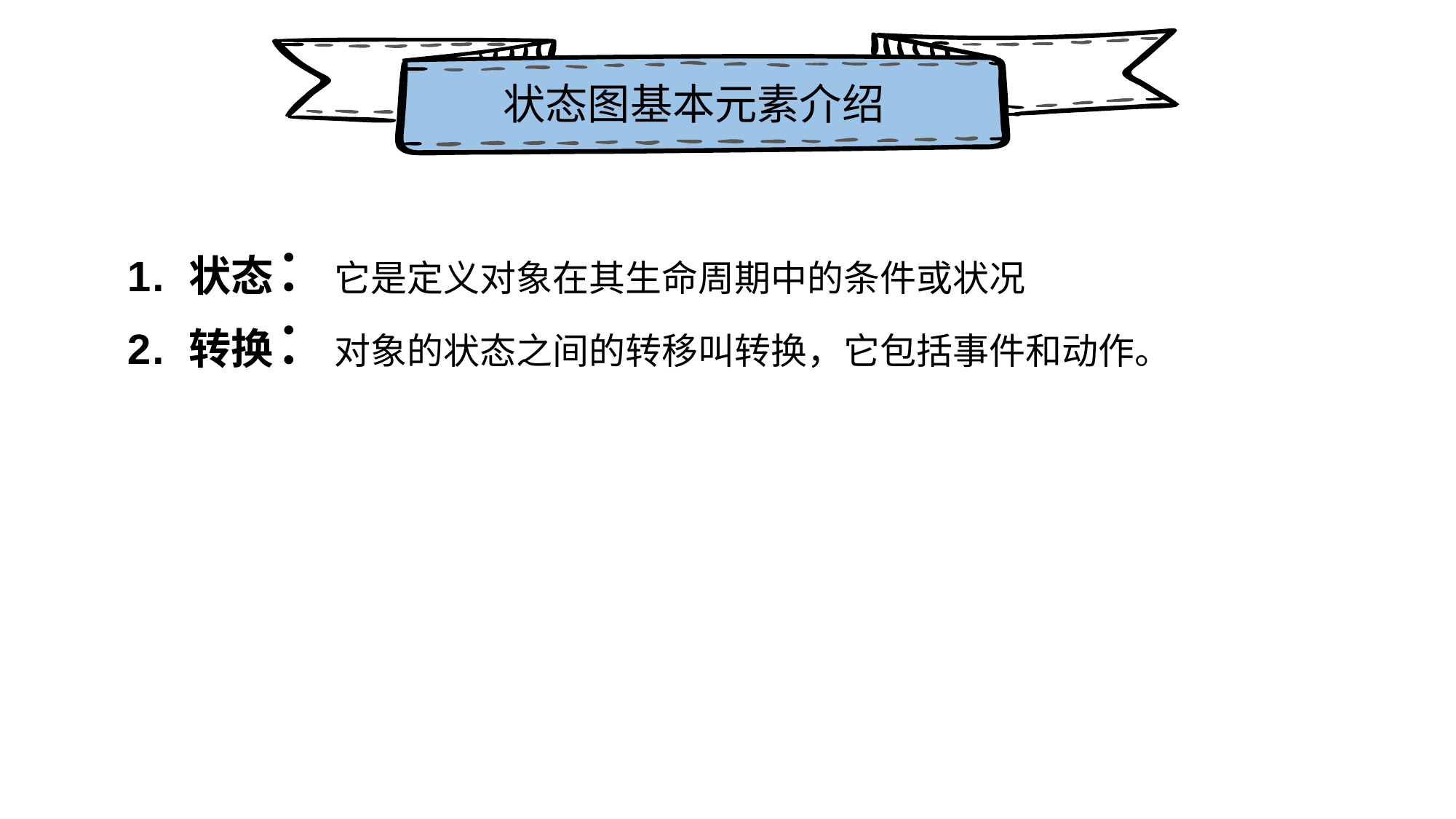

状态图基本元素介绍
状态：它是定义对象在其生命周期中的条件或状况
转换：对象的状态之间的转移叫转换，它包括事件和动作。